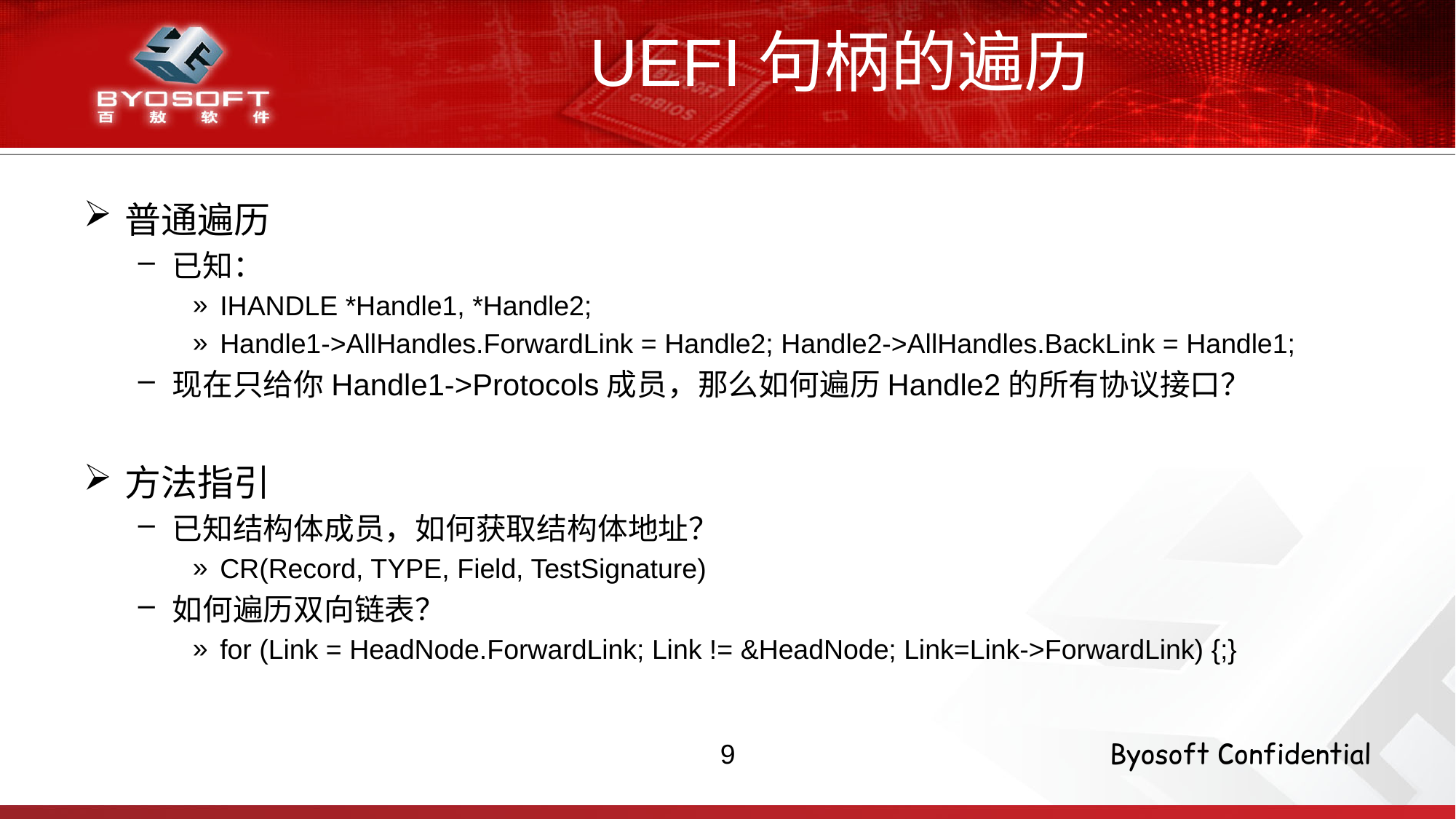

# UEFI句柄的遍历
普通遍历
已知：
IHANDLE *Handle1, *Handle2;
Handle1->AllHandles.ForwardLink = Handle2; Handle2->AllHandles.BackLink = Handle1;
现在只给你Handle1->Protocols成员，那么如何遍历Handle2的所有协议接口？

方法指引
已知结构体成员，如何获取结构体地址？
CR(Record, TYPE, Field, TestSignature)
如何遍历双向链表？
for (Link = HeadNode.ForwardLink; Link != &HeadNode; Link=Link->ForwardLink) {;}
9
Byosoft Confidential